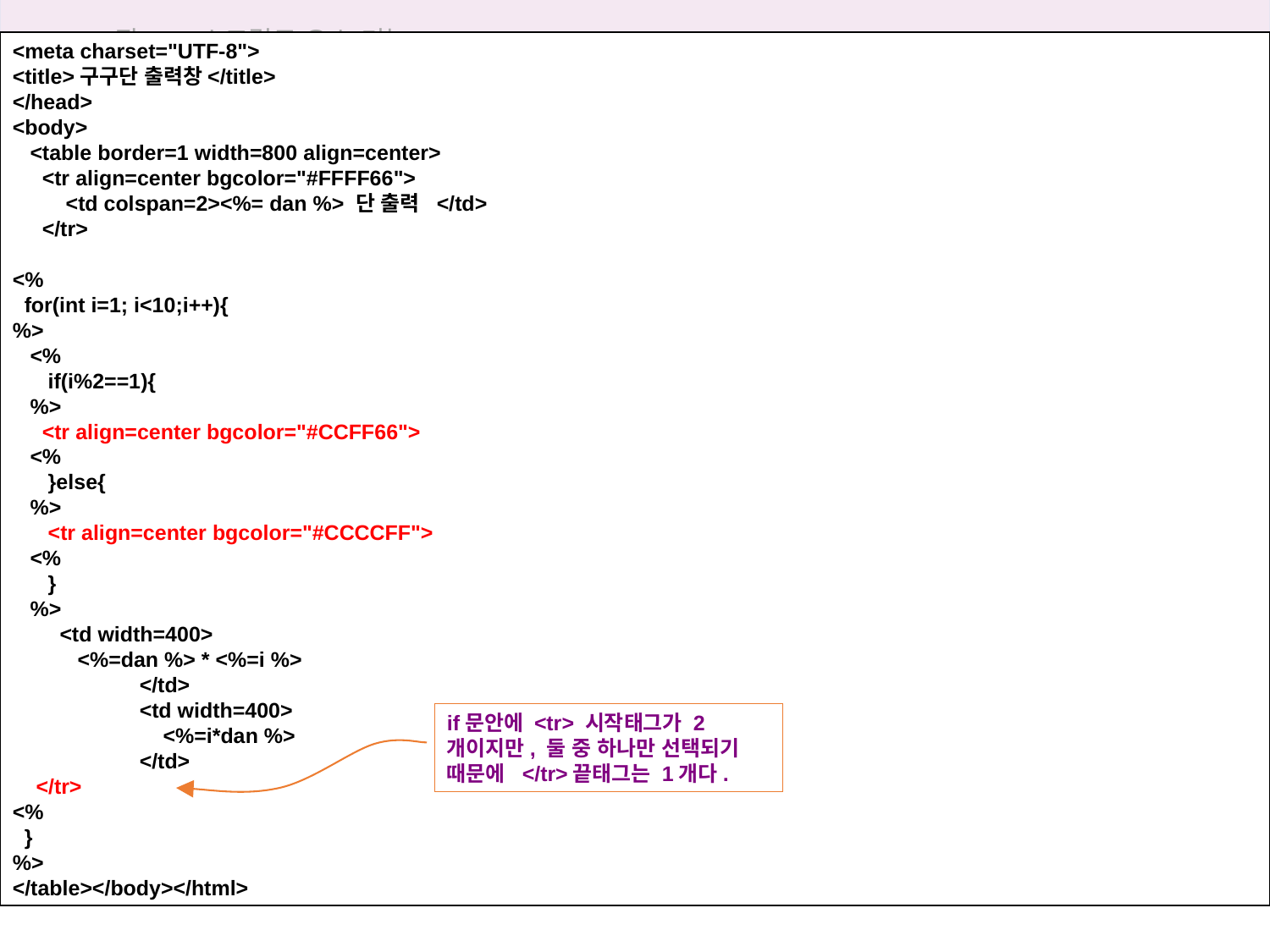

12장 JSP 스크립트 요소 기능
<meta charset="UTF-8">
<title>구구단 출력창</title>
</head>
<body>
   <table border=1 width=800 align=center>
     <tr align=center bgcolor="#FFFF66">
         <td colspan=2><%= dan %> 단 출력  </td>
     </tr>

<%
  for(int i=1; i<10;i++){
%>
   <%
      if(i%2==1){
   %>
     <tr align=center bgcolor="#CCFF66">
   <%
      }else{
   %>
      <tr align=center bgcolor="#CCCCFF">
   <%
      }
   %>
        <td width=400>
           <%=dan %> * <%=i %>
  	</td>
  	<td width=400>
  	    <%=i*dan %>
  	</td>
    </tr>
<%
  }
%>
</table></body></html>
12.6 스크립트 요소 이용해 실습하기
if문안에 <tr> 시작태그가 2개이지만, 둘 중 하나만 선택되기 때문에  </tr>끝태그는 1개다.